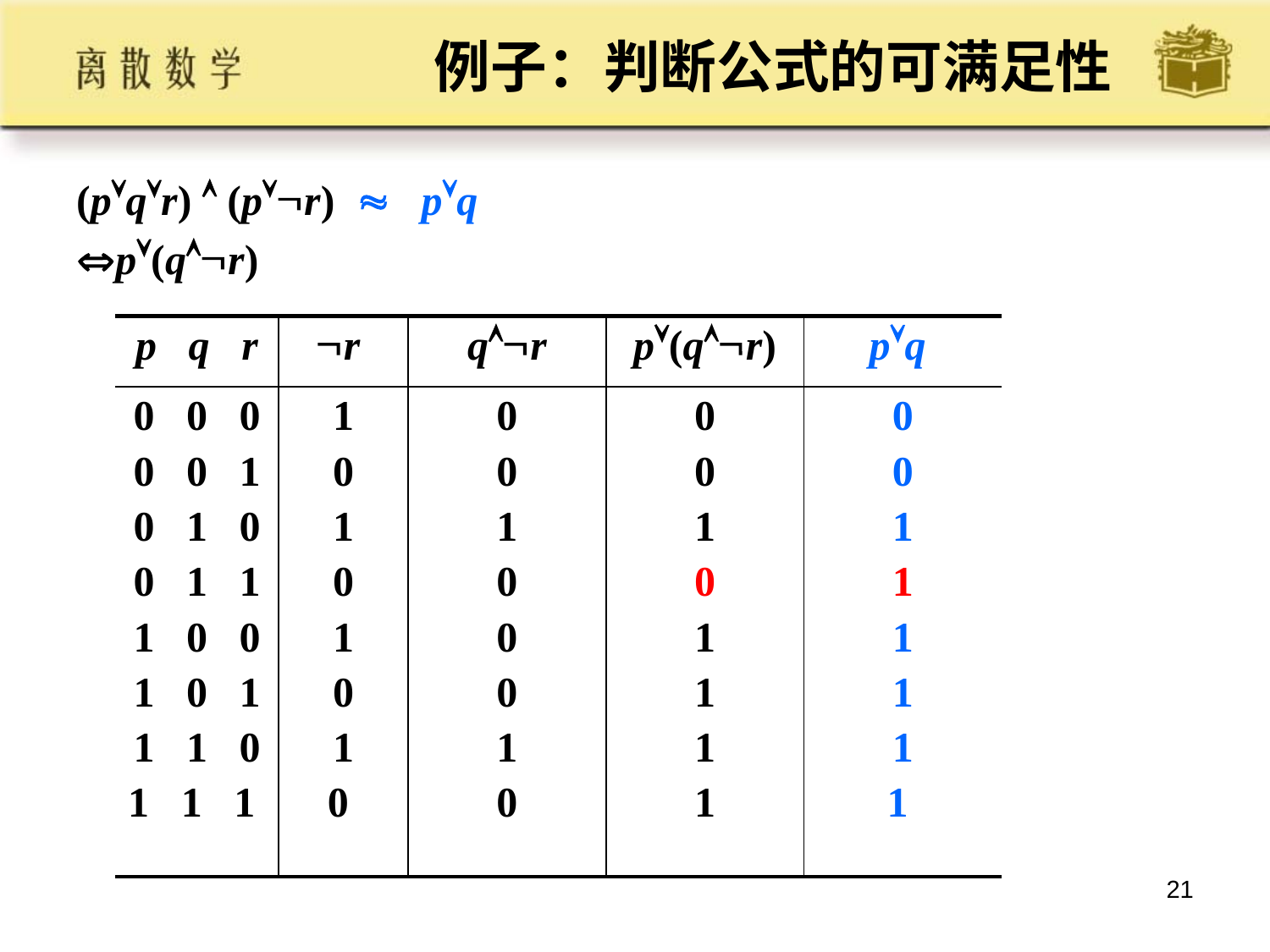

# 例子：判断公式的可满足性
(p∨q∨r) ∧ (p∨¬r)  ≈   p∨q
⇔p∨(q∧¬r)

| p q r | ¬r | q∧¬r | p∨(q∧¬r) | p∨q |
| --- | --- | --- | --- | --- |
| 0 0 0 0 0 1 0 1 0 0 1 1 1 0 0 1 0 1 1 1 0 1 1 1 | 1 0 1 0 1 0 1 0 | 0 0 1 0 0 0 1 0 | 0 0 1 0 1 1 1 1 | 0 0 1 1 1 1 1 1 |
21